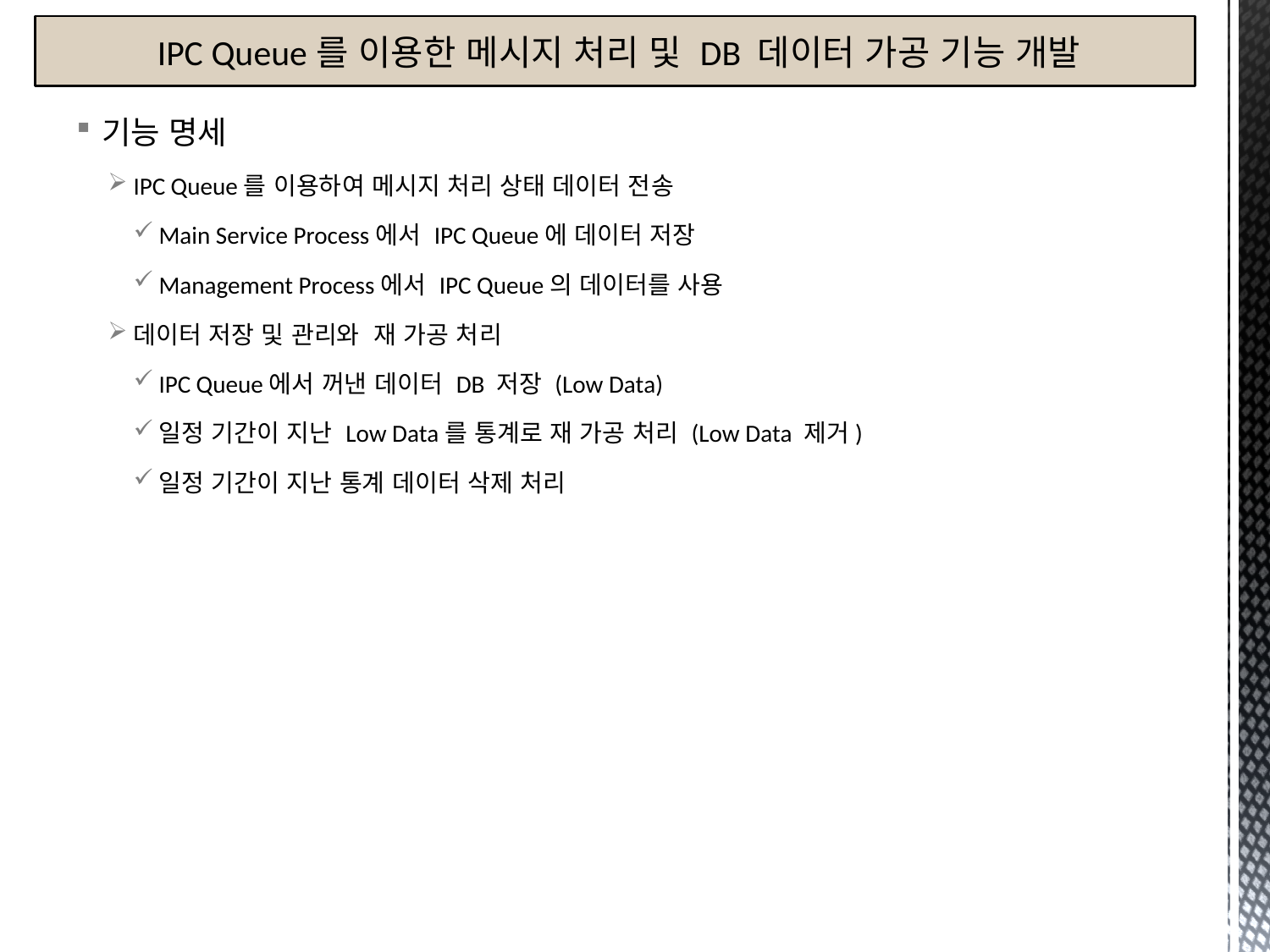

# IPC Queue를 이용한 메시지 처리 및 DB 데이터 가공 기능 개발
기능 명세
IPC Queue를 이용하여 메시지 처리 상태 데이터 전송
Main Service Process에서 IPC Queue에 데이터 저장
Management Process에서 IPC Queue의 데이터를 사용
데이터 저장 및 관리와  재 가공 처리
IPC Queue에서 꺼낸 데이터 DB 저장 (Low Data)
일정 기간이 지난 Low Data를 통계로 재 가공 처리 (Low Data 제거)
일정 기간이 지난 통계 데이터 삭제 처리